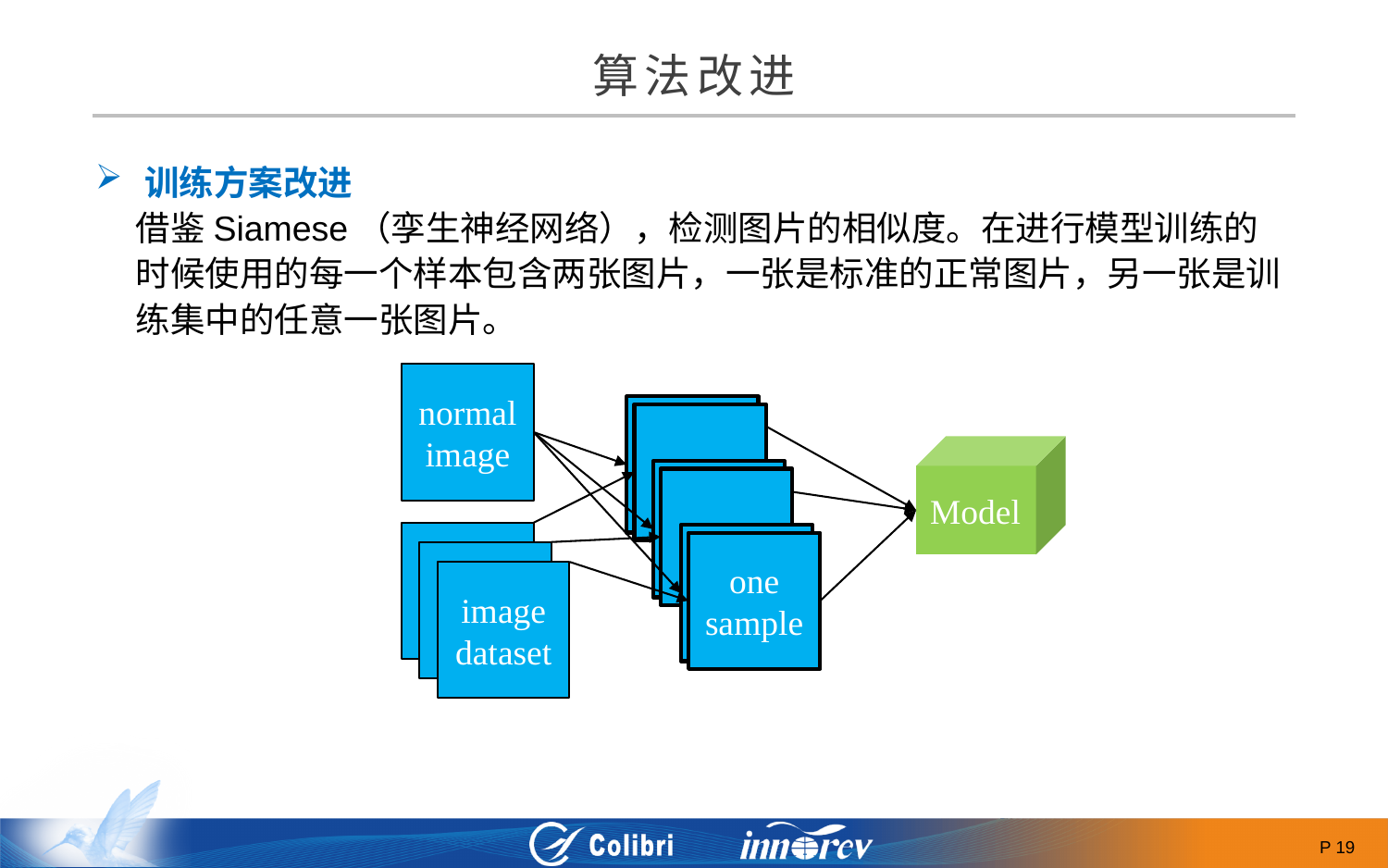

算法改进
 训练方案改进
借鉴Siamese（孪生神经网络），检测图片的相似度。在进行模型训练的时候使用的每一个样本包含两张图片，一张是标准的正常图片，另一张是训练集中的任意一张图片。

normal
image

Model

one sample

image dataset